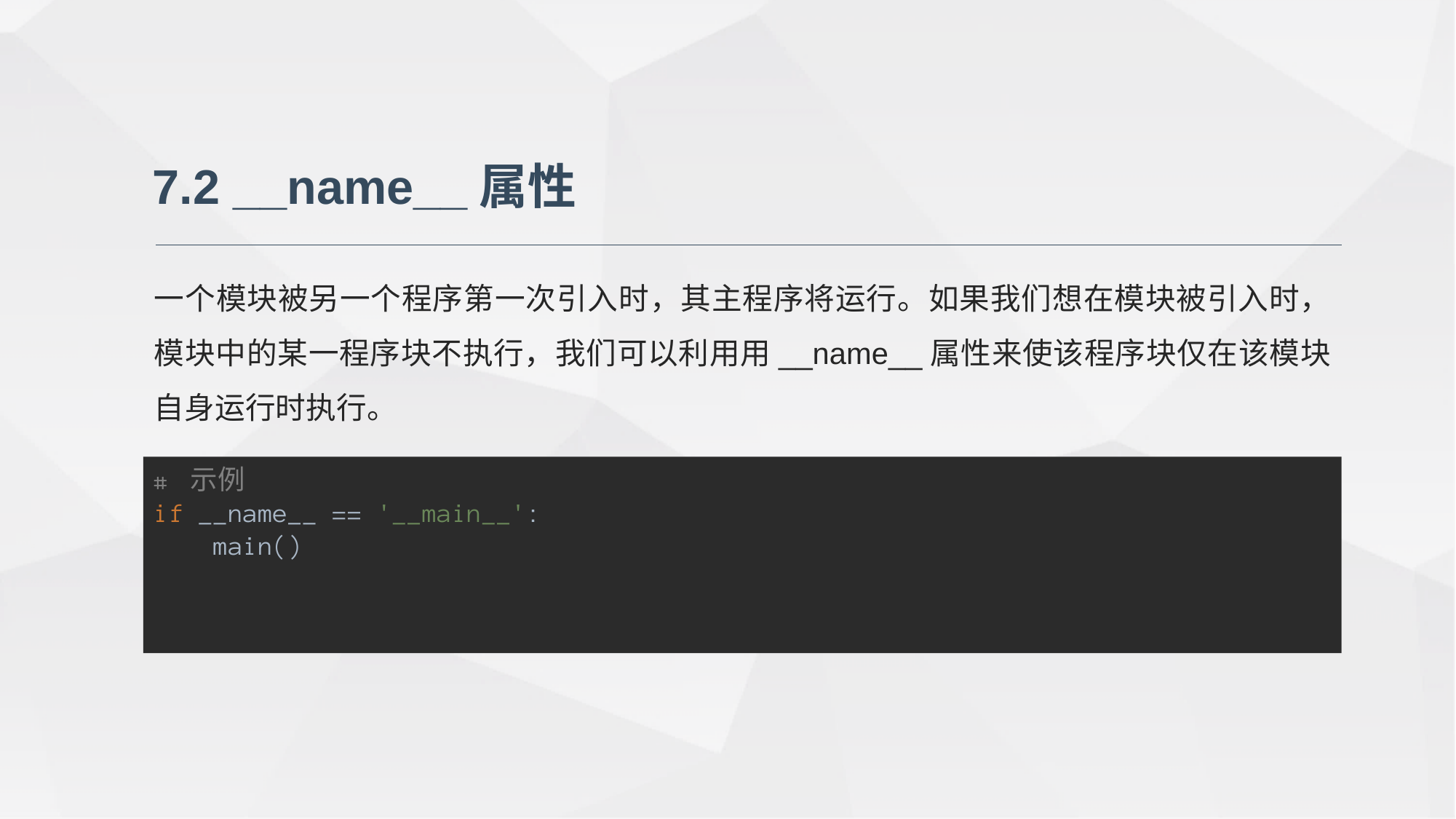

7.2 __name__属性
一个模块被另一个程序第一次引入时，其主程序将运行。如果我们想在模块被引入时，模块中的某一程序块不执行，我们可以利用用__name__属性来使该程序块仅在该模块自身运行时执行。
# 示例 if __name__ == '__main__': main()